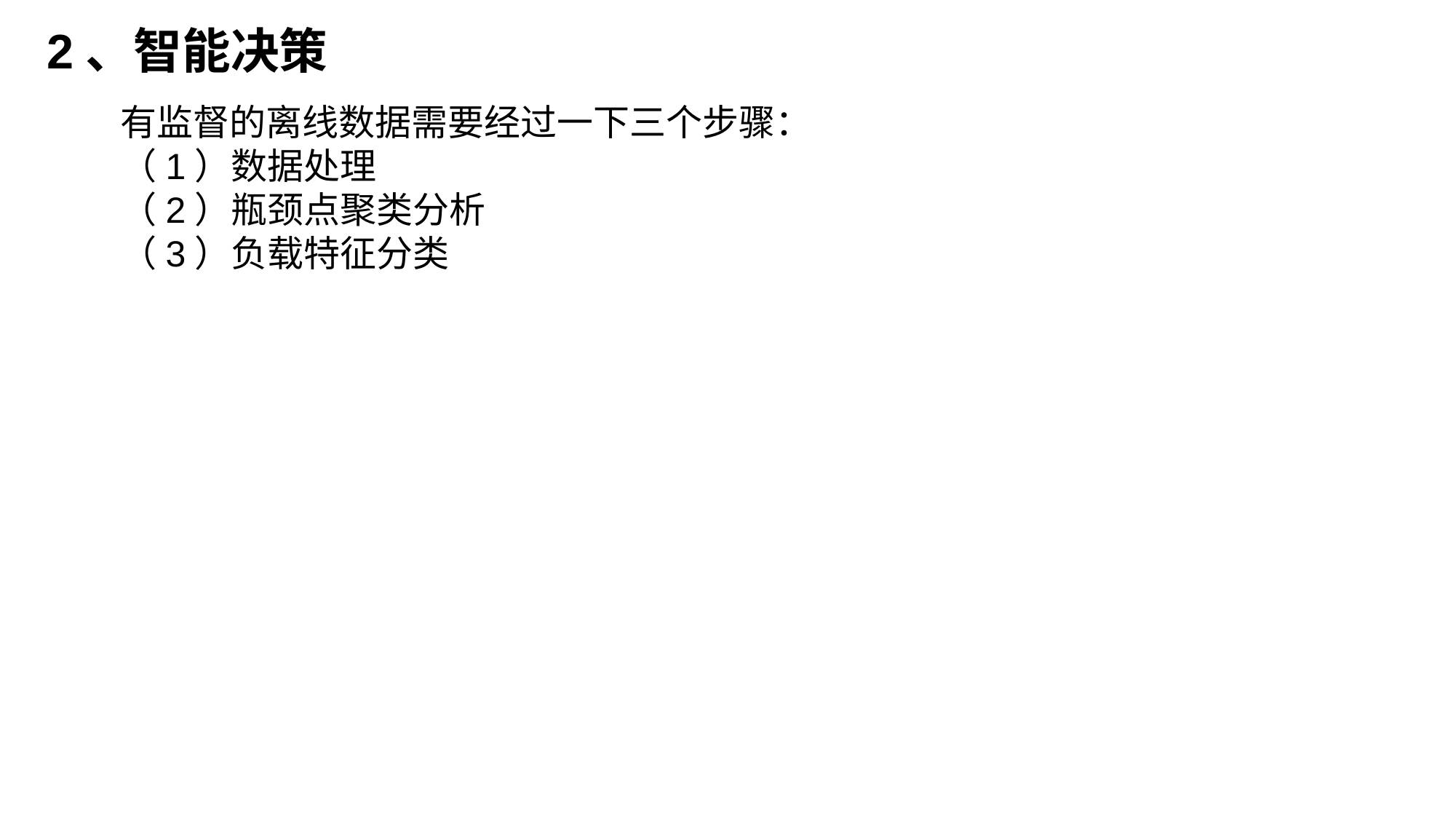

2、智能决策
有监督的离线数据需要经过一下三个步骤：
（1）数据处理
（2）瓶颈点聚类分析
（3）负载特征分类